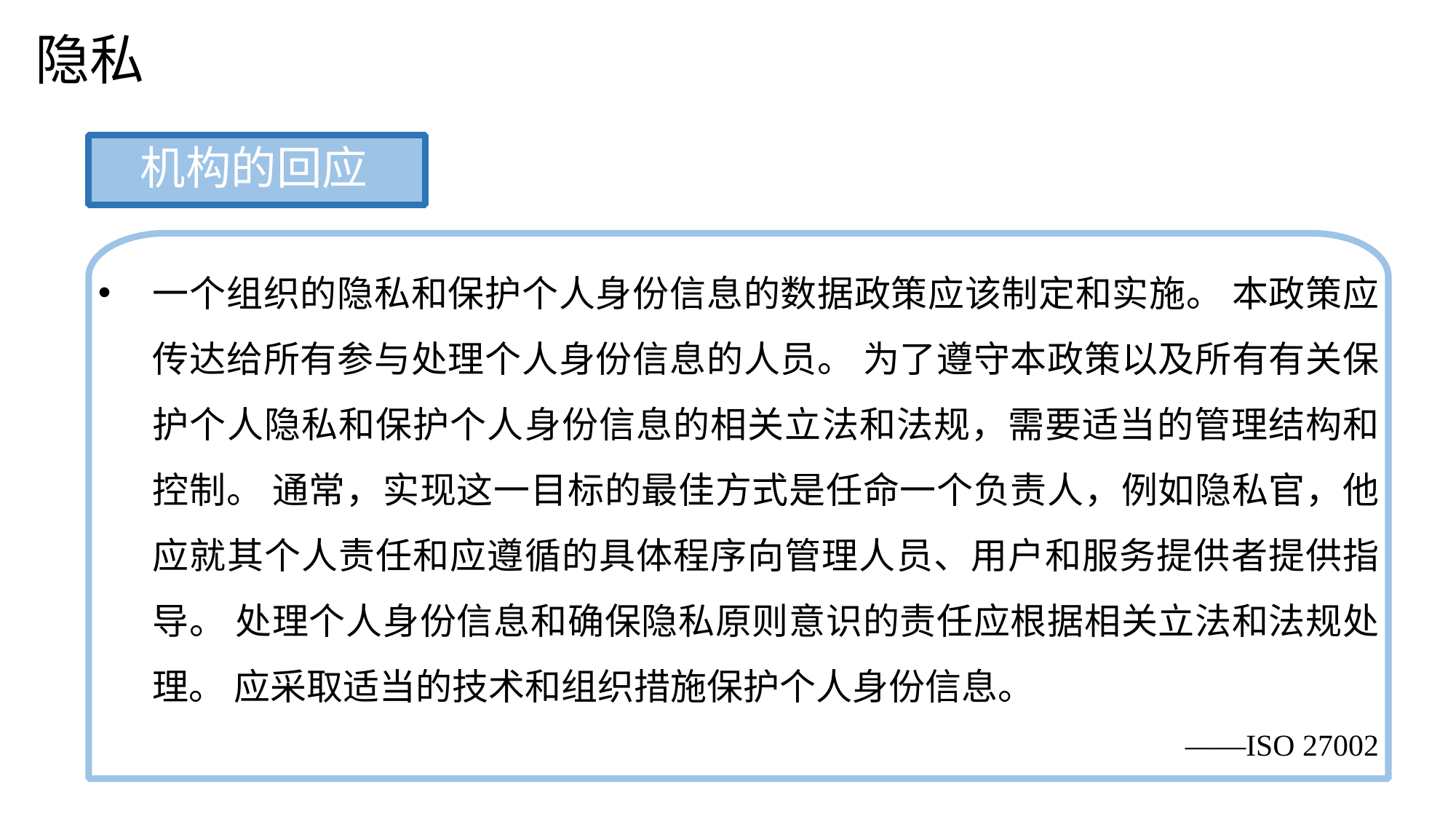

隐私

机构的回应
一个组织的隐私和保护个人身份信息的数据政策应该制定和实施。 本政策应传达给所有参与处理个人身份信息的人员。 为了遵守本政策以及所有有关保护个人隐私和保护个人身份信息的相关立法和法规，需要适当的管理结构和控制。 通常，实现这一目标的最佳方式是任命一个负责人，例如隐私官，他应就其个人责任和应遵循的具体程序向管理人员、用户和服务提供者提供指导。 处理个人身份信息和确保隐私原则意识的责任应根据相关立法和法规处理。 应采取适当的技术和组织措施保护个人身份信息。
——ISO 27002